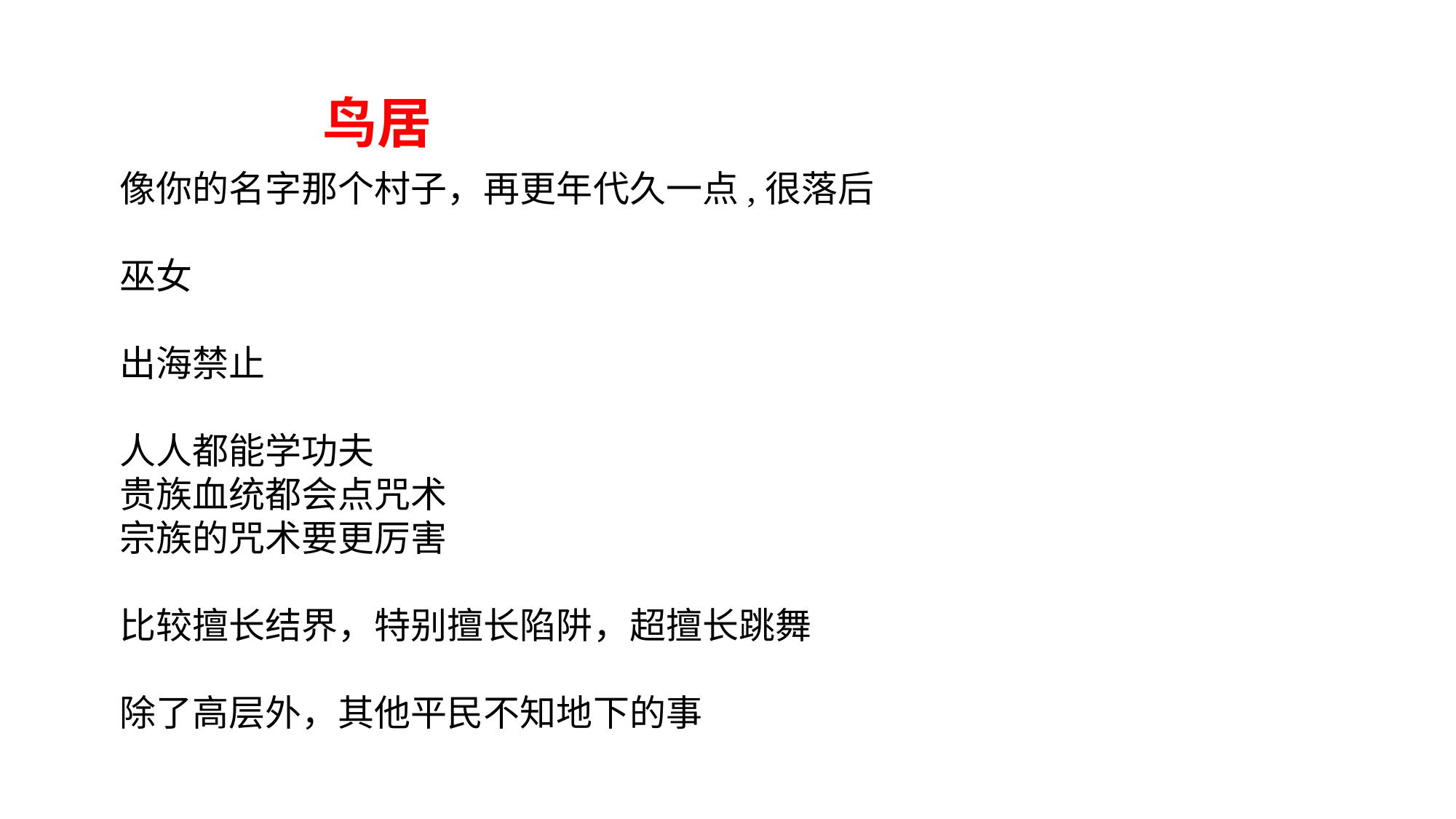

鸟居
像你的名字那个村子，再更年代久一点,很落后

巫女

出海禁止

人人都能学功夫
贵族血统都会点咒术
宗族的咒术要更厉害

比较擅长结界，特别擅长陷阱，超擅长跳舞

除了高层外，其他平民不知地下的事